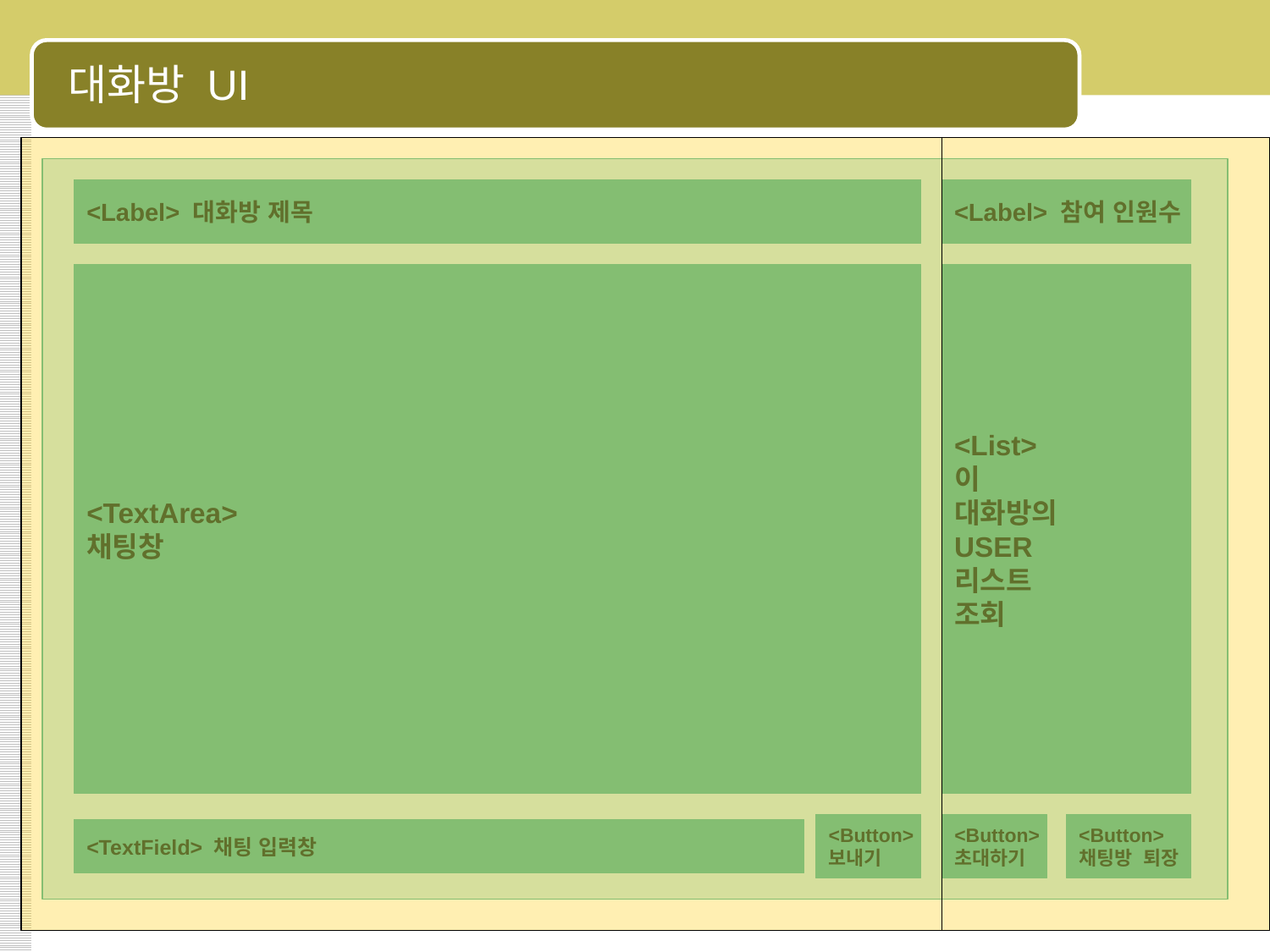

# 대화방 UI

<Label> 대화방 제목
<Label> 참여 인원수
<TextArea>
채팅창
<List>
이
대화방의
USER
리스트
조회
<Button>
보내기
<Button>
초대하기
<Button>
채팅방  퇴장
<TextField> 채팅 입력창